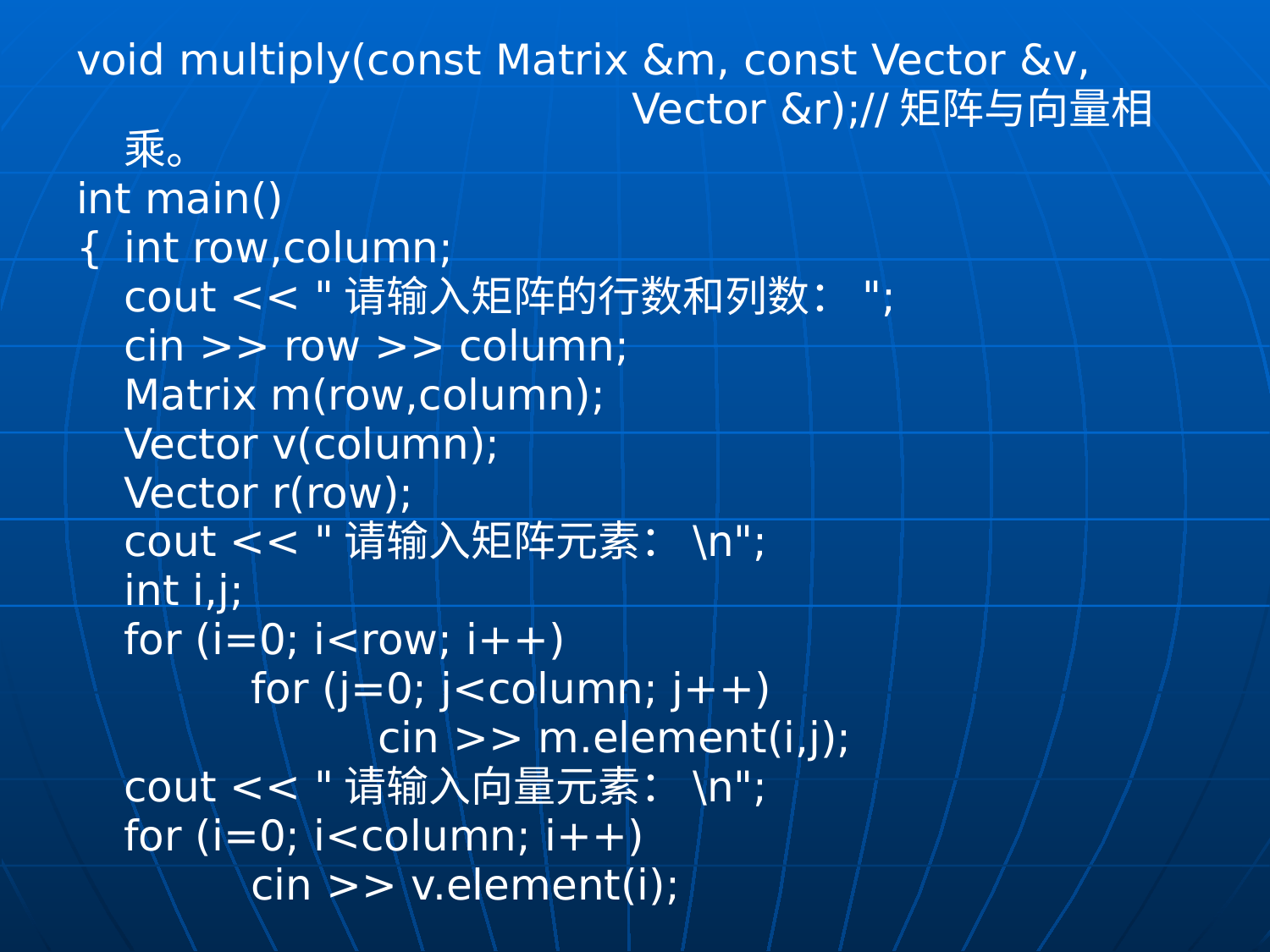

void multiply(const Matrix &m, const Vector &v,
					Vector &r);//矩阵与向量相乘。
int main()
{	int row,column;
	cout << "请输入矩阵的行数和列数：";
	cin >> row >> column;
	Matrix m(row,column);
	Vector v(column);
	Vector r(row);
	cout << "请输入矩阵元素：\n";
	int i,j;
	for (i=0; i<row; i++)
		for (j=0; j<column; j++)
			cin >> m.element(i,j);
	cout << "请输入向量元素：\n";
	for (i=0; i<column; i++)
		cin >> v.element(i);